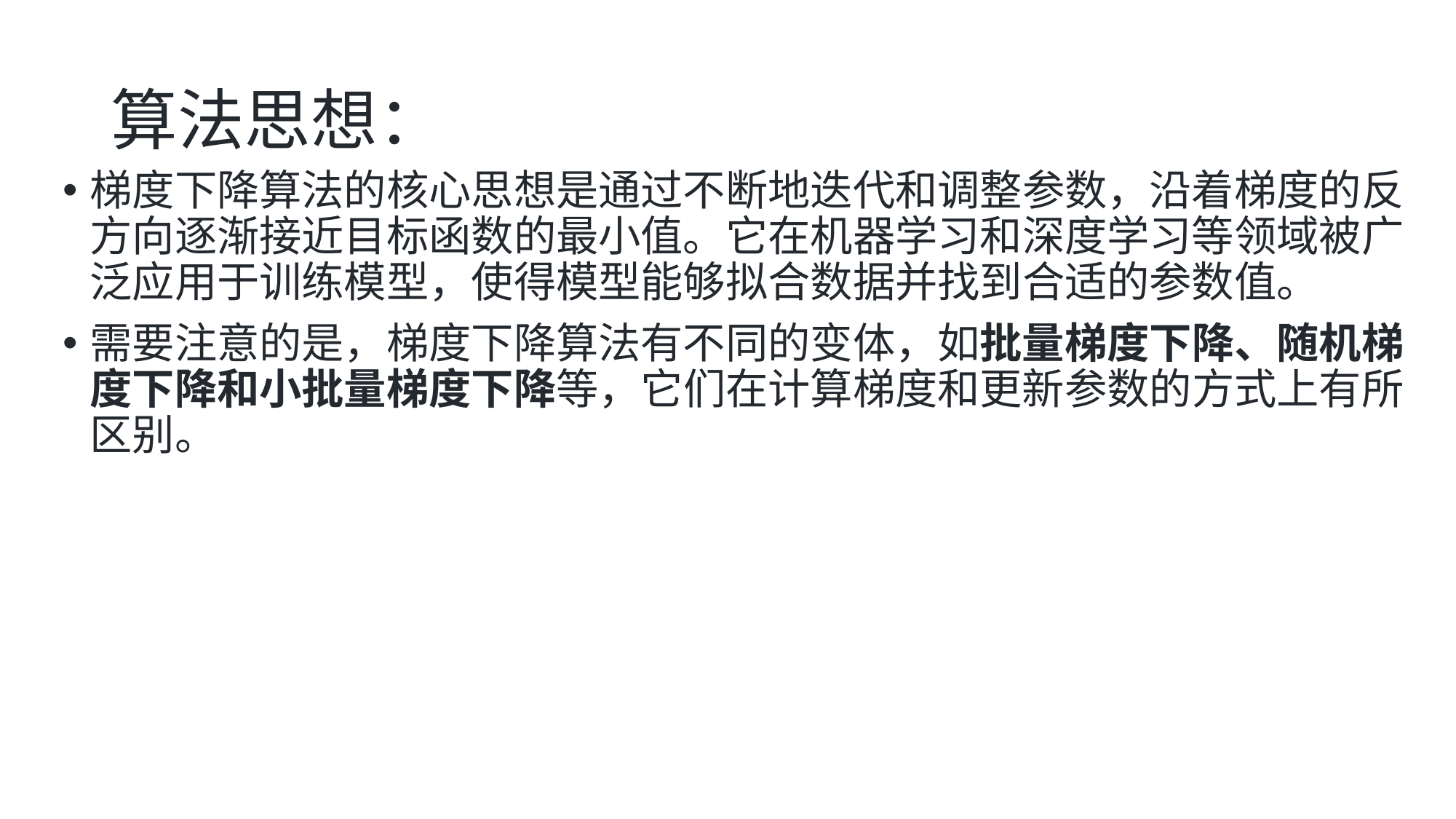

# 算法思想：
梯度下降算法的核心思想是通过不断地迭代和调整参数，沿着梯度的反方向逐渐接近目标函数的最小值。它在机器学习和深度学习等领域被广泛应用于训练模型，使得模型能够拟合数据并找到合适的参数值。
需要注意的是，梯度下降算法有不同的变体，如批量梯度下降、随机梯度下降和小批量梯度下降等，它们在计算梯度和更新参数的方式上有所区别。